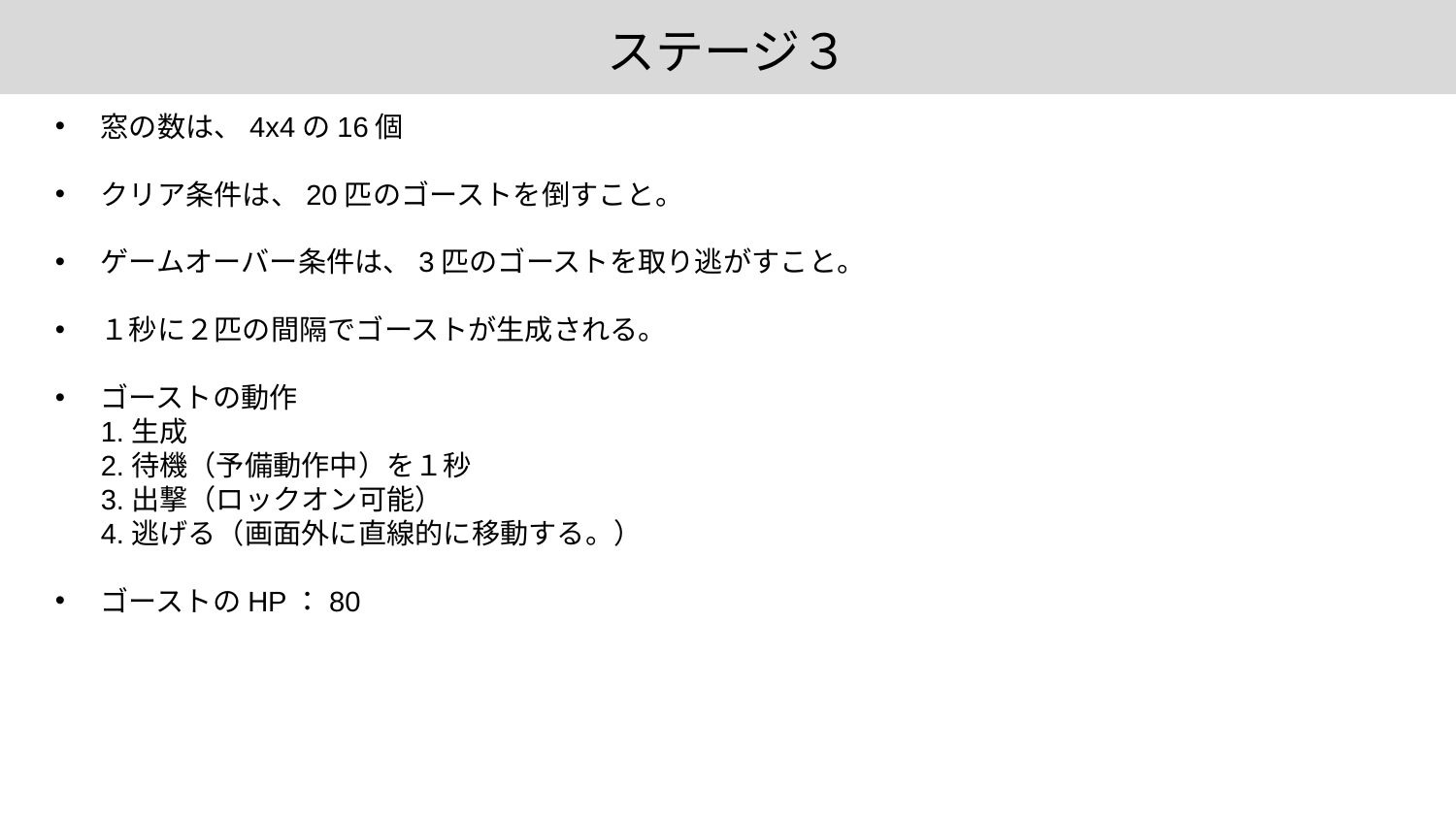

# ステージ３
窓の数は、4x4の16個

クリア条件は、20匹のゴーストを倒すこと。

ゲームオーバー条件は、3匹のゴーストを取り逃がすこと。

１秒に２匹の間隔でゴーストが生成される。

ゴーストの動作
1.生成
2.待機（予備動作中）を１秒
3.出撃（ロックオン可能）
4.逃げる（画面外に直線的に移動する。）

ゴーストのHP：80